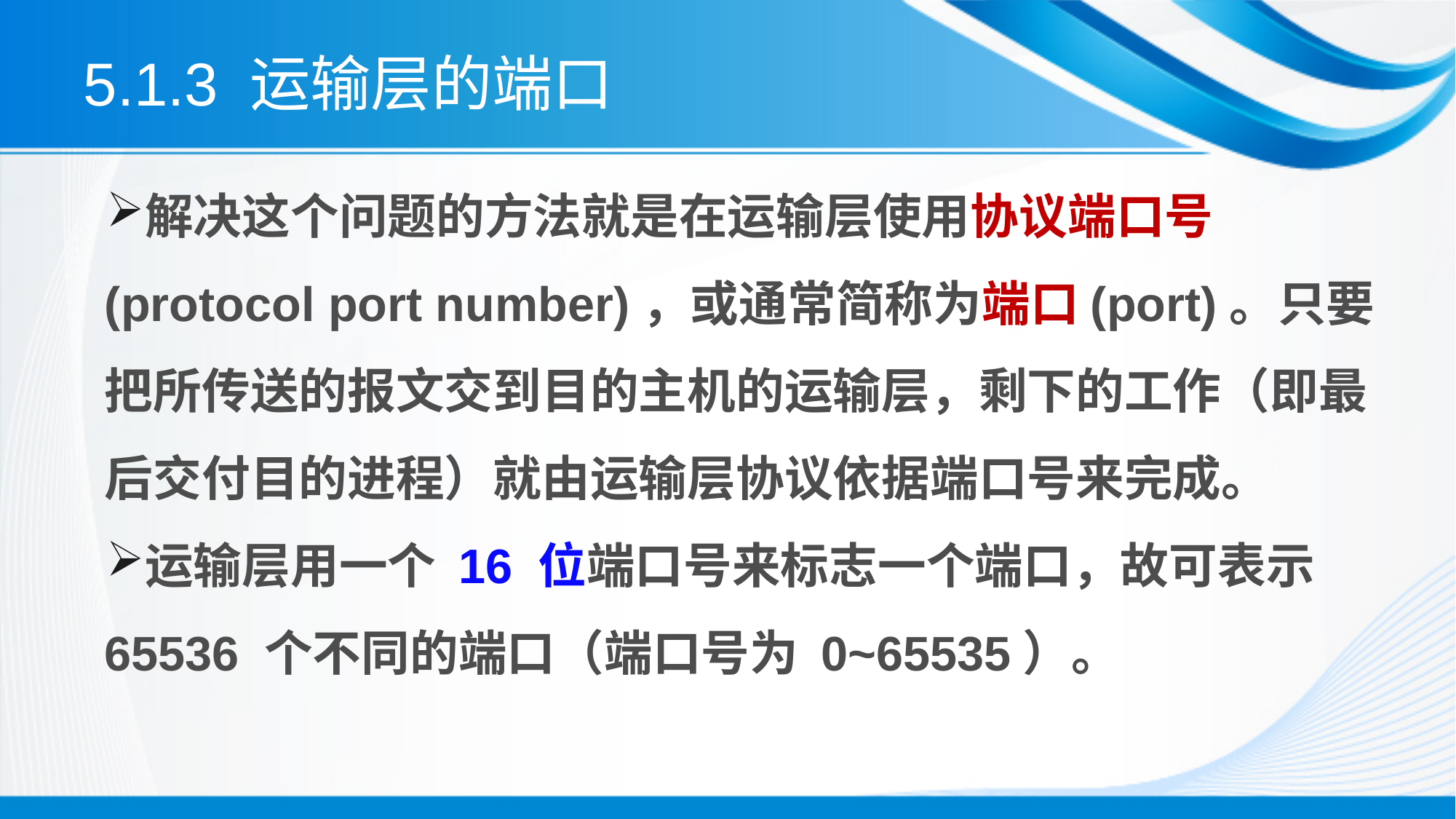

# 5.1.3 运输层的端口
解决这个问题的方法就是在运输层使用协议端口号(protocol port number)，或通常简称为端口(port)。只要把所传送的报文交到目的主机的运输层，剩下的工作（即最后交付目的进程）就由运输层协议依据端口号来完成。
运输层用一个 16 位端口号来标志一个端口，故可表示 65536 个不同的端口（端口号为 0~65535）。